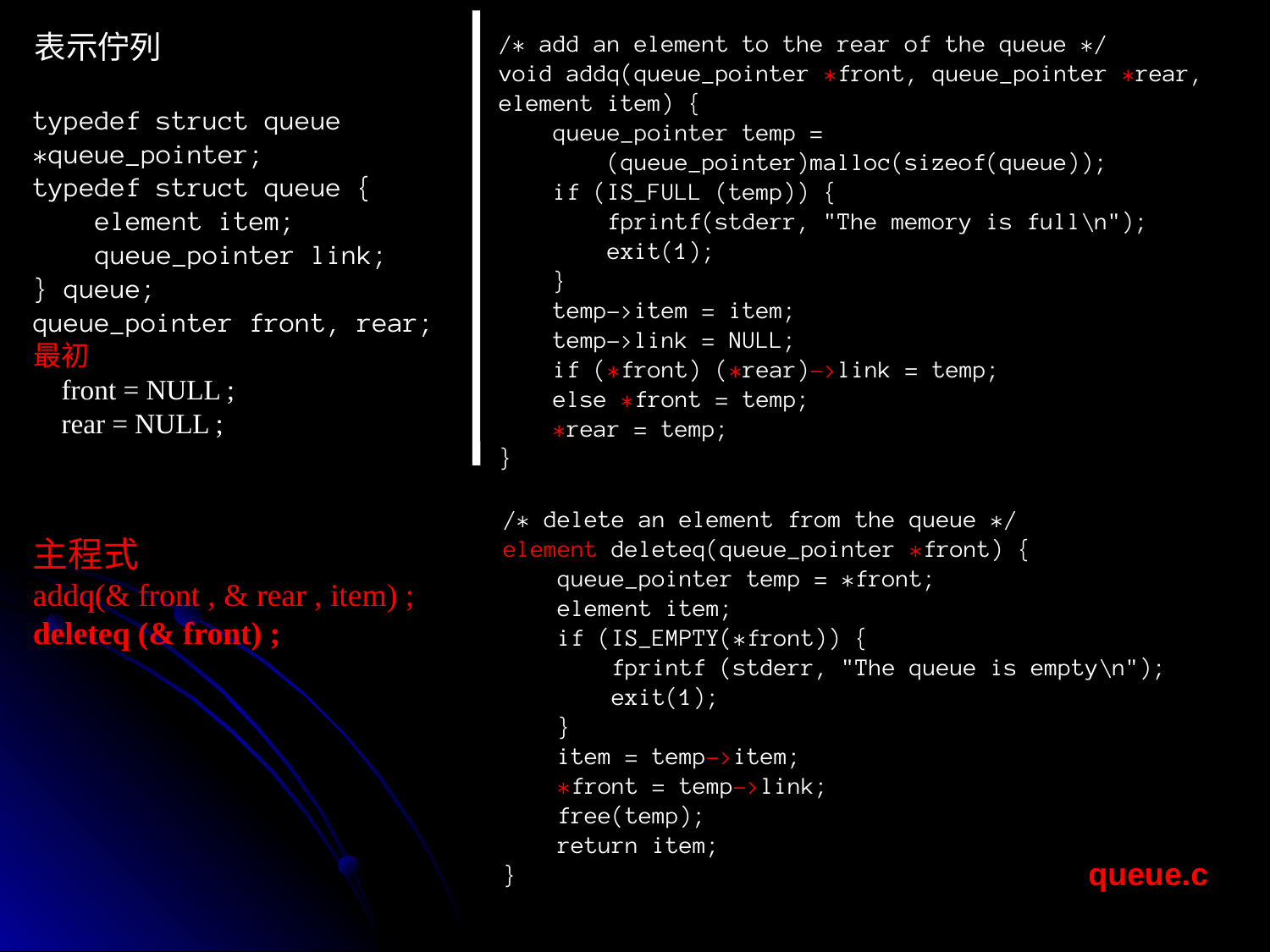

表示佇列
/* add an element to the rear of the queue */
void addq(queue_pointer *front, queue_pointer *rear, element item) {
    queue_pointer temp =
        (queue_pointer)malloc(sizeof(queue));
    if (IS_FULL (temp)) {
        fprintf(stderr, "The memory is full\n");
        exit(1);
    }
    temp->item = item;
    temp->link = NULL;
    if (*front) (*rear)->link = temp;
    else *front = temp;
    *rear = temp;
}
typedef struct queue *queue_pointer;
typedef struct queue {
    element item;
    queue_pointer link;
} queue;
queue_pointer front, rear;
最初
    front = NULL ;
    rear = NULL ;
/* delete an element from the queue */
element deleteq(queue_pointer *front) {
    queue_pointer temp = *front;
    element item;
    if (IS_EMPTY(*front)) {
        fprintf (stderr, "The queue is empty\n");
        exit(1);
    }
    item = temp->item;
    *front = temp->link;
    free(temp);
    return item;
}
主程式
addq(& front , & rear , item) ;
deleteq (& front) ;
queue.c